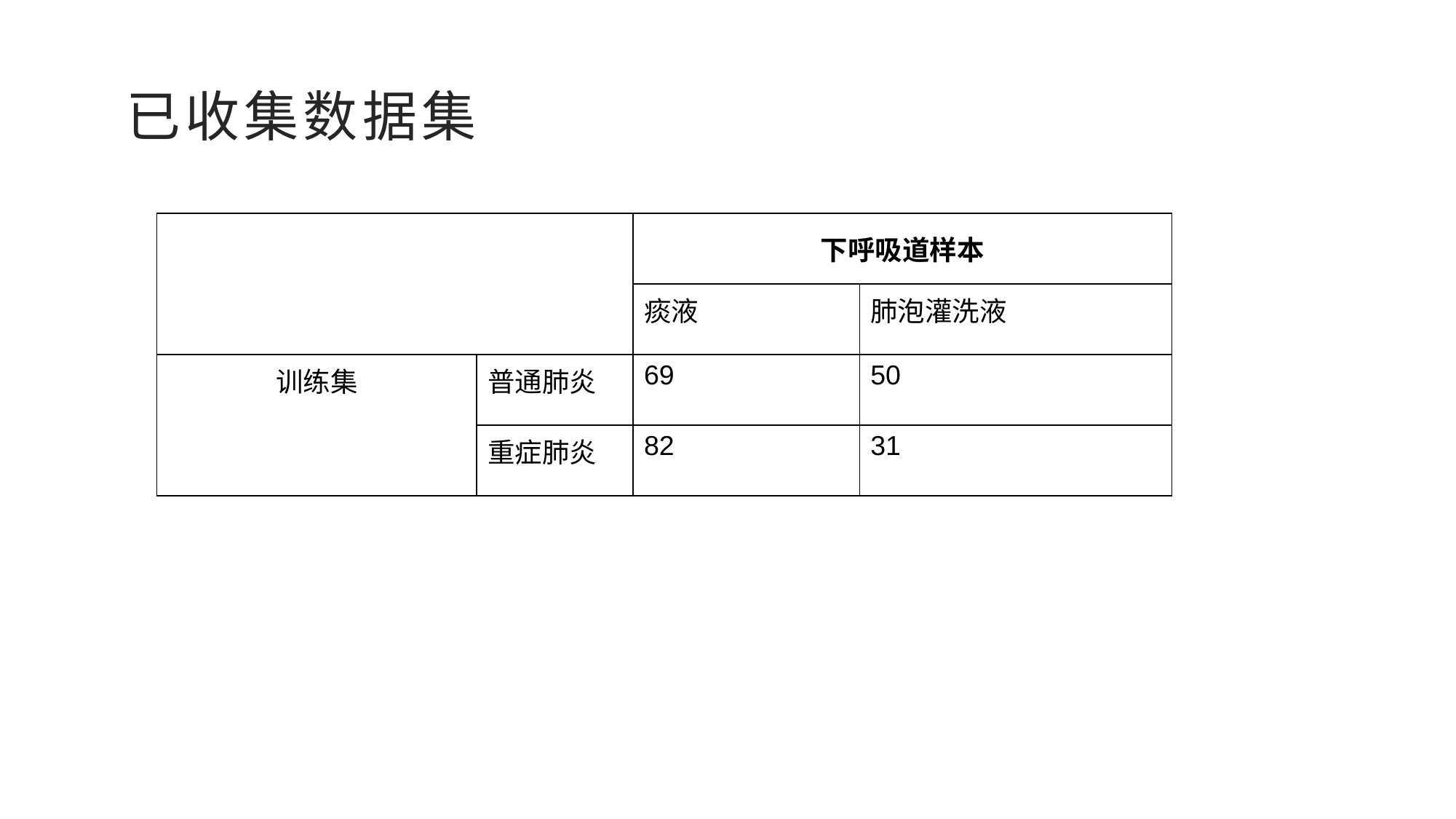

# 已收集数据集
|  |  | 下呼吸道样本 |  |
| --- | --- | --- | --- |
|  |  | 痰液 | 肺泡灌洗液 |
| 训练集 | 普通肺炎 | 69 | 50 |
|  | 重症肺炎 | 82 | 31 |